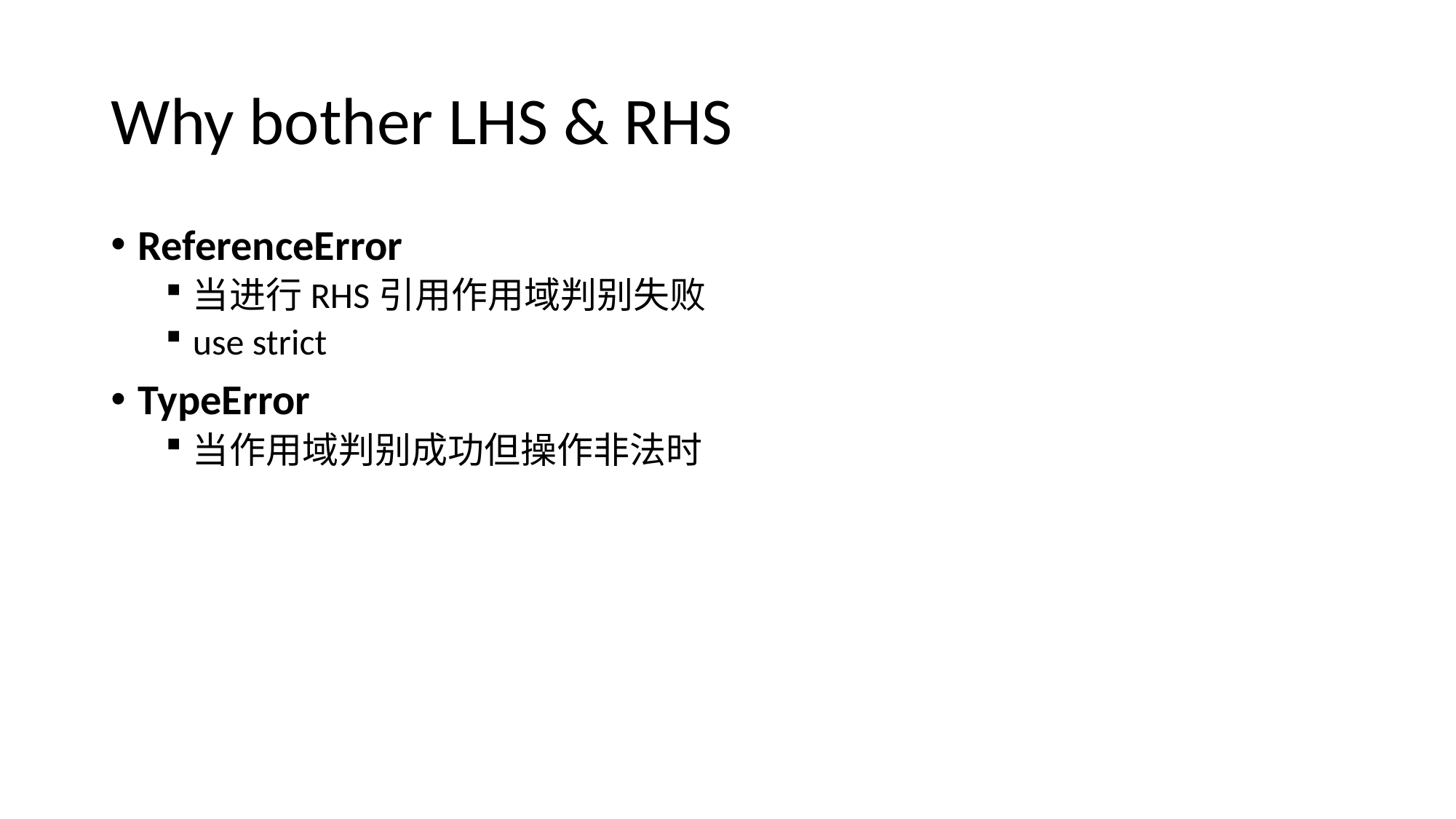

# Why bother LHS & RHS
ReferenceError
当进行RHS引用作用域判别失败
use strict
TypeError
当作用域判别成功但操作非法时